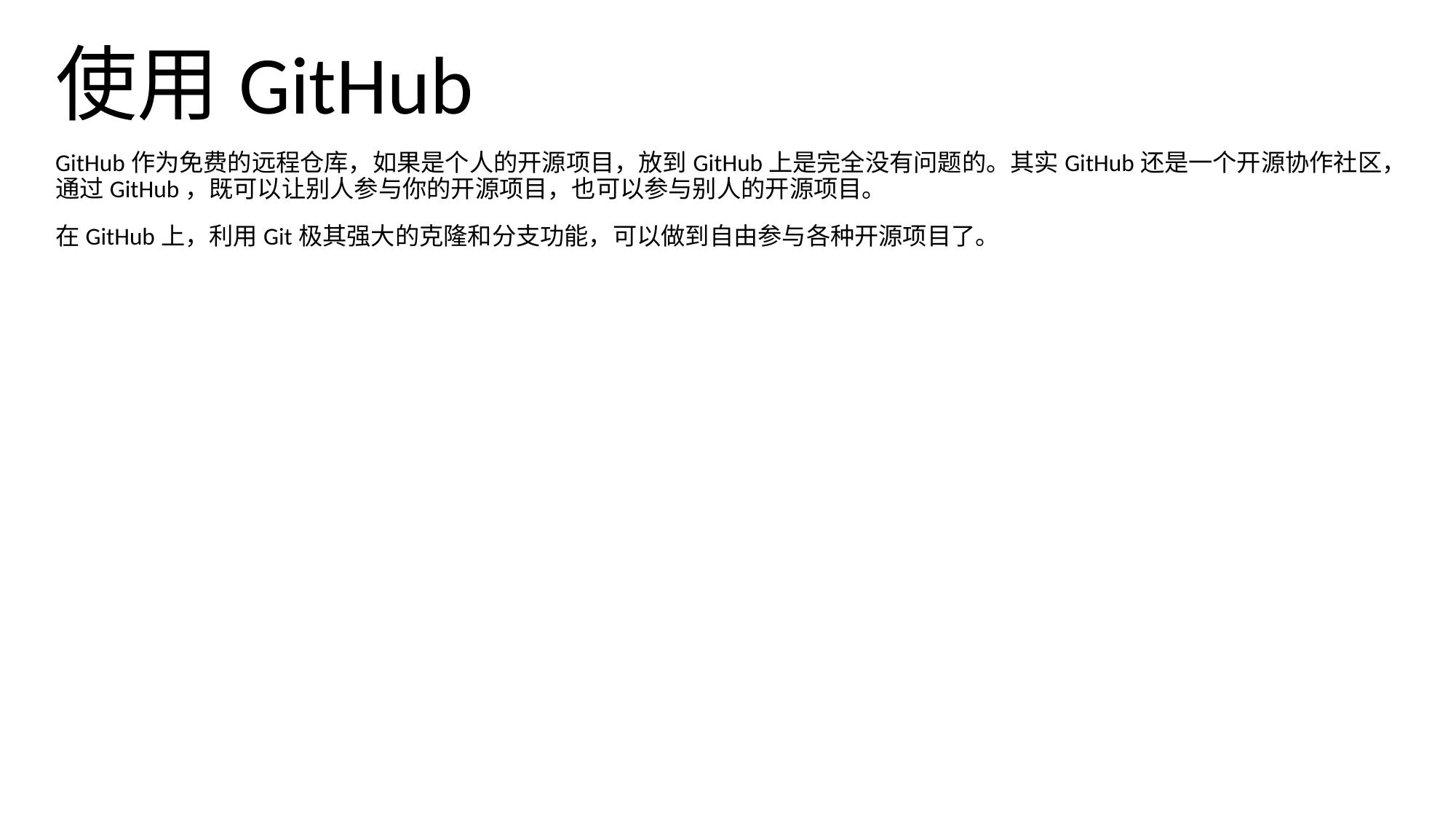

# 使用GitHub
GitHub作为免费的远程仓库，如果是个人的开源项目，放到GitHub上是完全没有问题的。其实GitHub还是一个开源协作社区，通过GitHub，既可以让别人参与你的开源项目，也可以参与别人的开源项目。
在GitHub上，利用Git极其强大的克隆和分支功能，可以做到自由参与各种开源项目了。